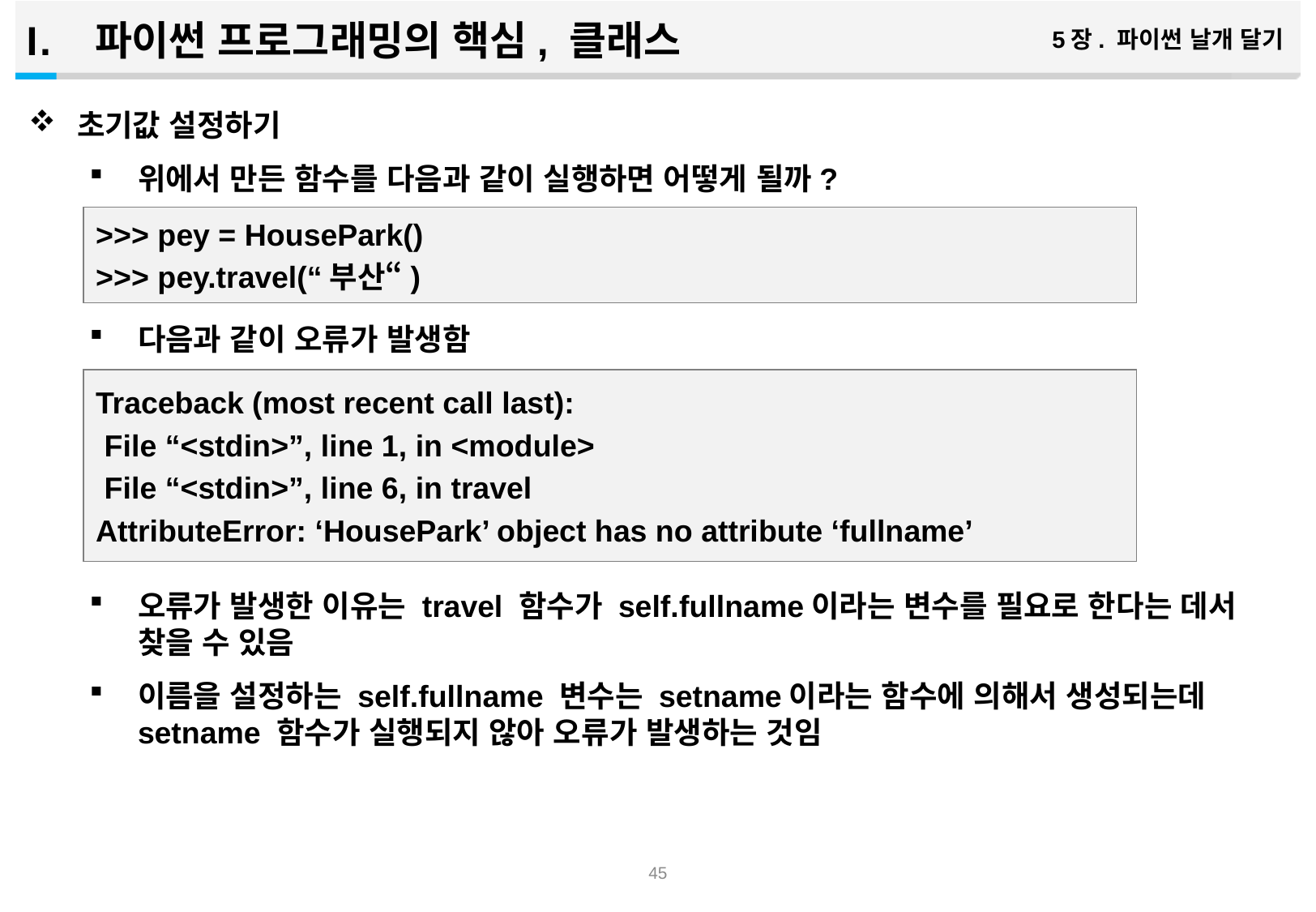

파이썬 프로그래밍의 핵심, 클래스
5장. 파이썬 날개 달기
초기값 설정하기
위에서 만든 함수를 다음과 같이 실행하면 어떻게 될까?

다음과 같이 오류가 발생함

오류가 발생한 이유는 travel 함수가 self.fullname이라는 변수를 필요로 한다는 데서 찾을 수 있음
이름을 설정하는 self.fullname 변수는 setname이라는 함수에 의해서 생성되는데 setname 함수가 실행되지 않아 오류가 발생하는 것임
>>> pey = HousePark()
>>> pey.travel(“부산“)
Traceback (most recent call last):
 File “<stdin>”, line 1, in <module>
 File “<stdin>”, line 6, in travel
AttributeError: ‘HousePark’ object has no attribute ‘fullname’
45